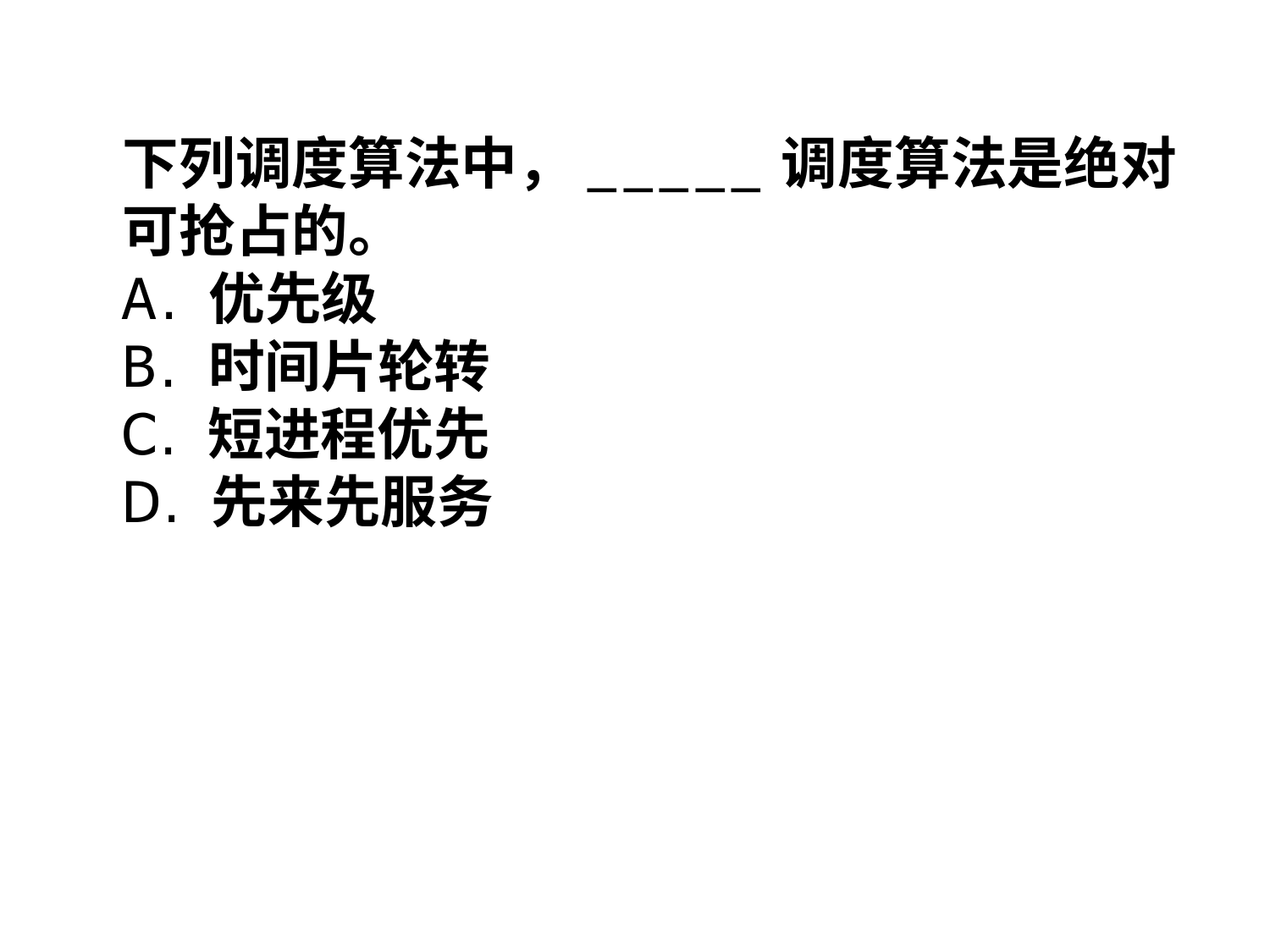

下列调度算法中，_____调度算法是绝对可抢占的。
A. 优先级
B. 时间片轮转
C. 短进程优先
D. 先来先服务
47